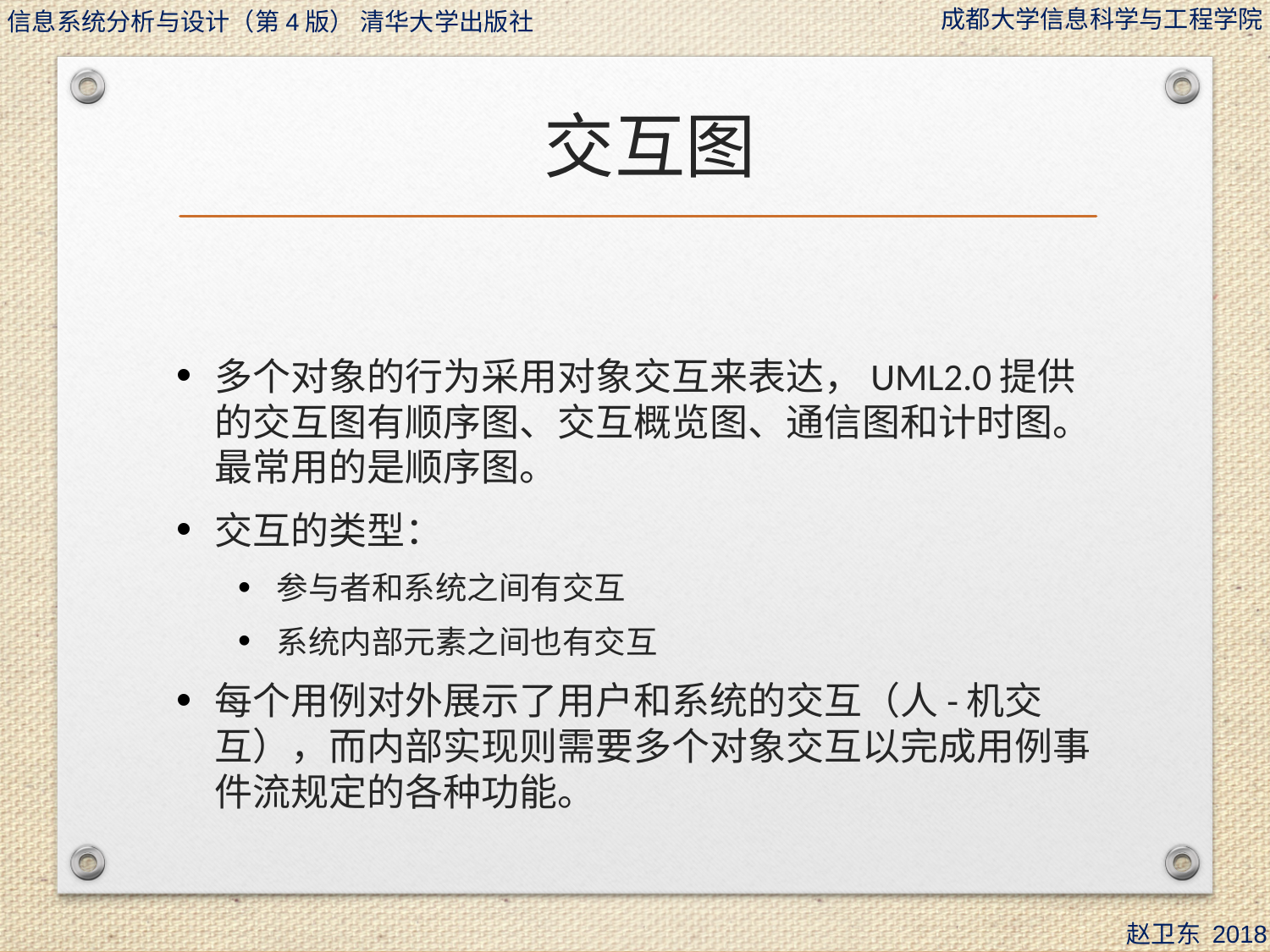

# 交互图
多个对象的行为采用对象交互来表达，UML2.0提供的交互图有顺序图、交互概览图、通信图和计时图。最常用的是顺序图。
交互的类型：
参与者和系统之间有交互
系统内部元素之间也有交互
每个用例对外展示了用户和系统的交互（人-机交互），而内部实现则需要多个对象交互以完成用例事件流规定的各种功能。